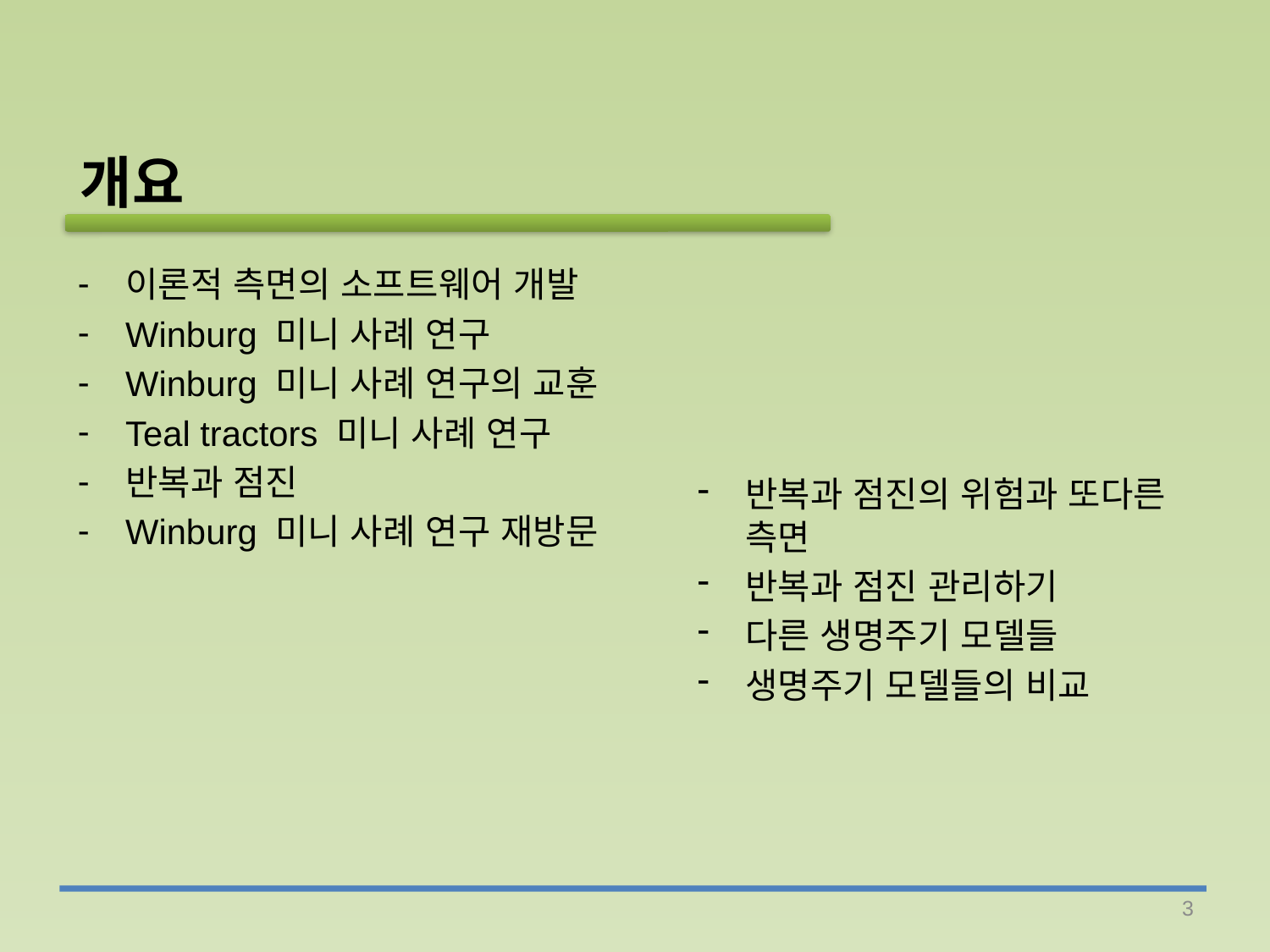

개요

이론적 측면의 소프트웨어 개발
Winburg 미니 사례 연구
Winburg 미니 사례 연구의 교훈
Teal tractors 미니 사례 연구
반복과 점진
Winburg 미니 사례 연구 재방문
반복과 점진의 위험과 또다른 측면
반복과 점진 관리하기
다른 생명주기 모델들
생명주기 모델들의 비교
3